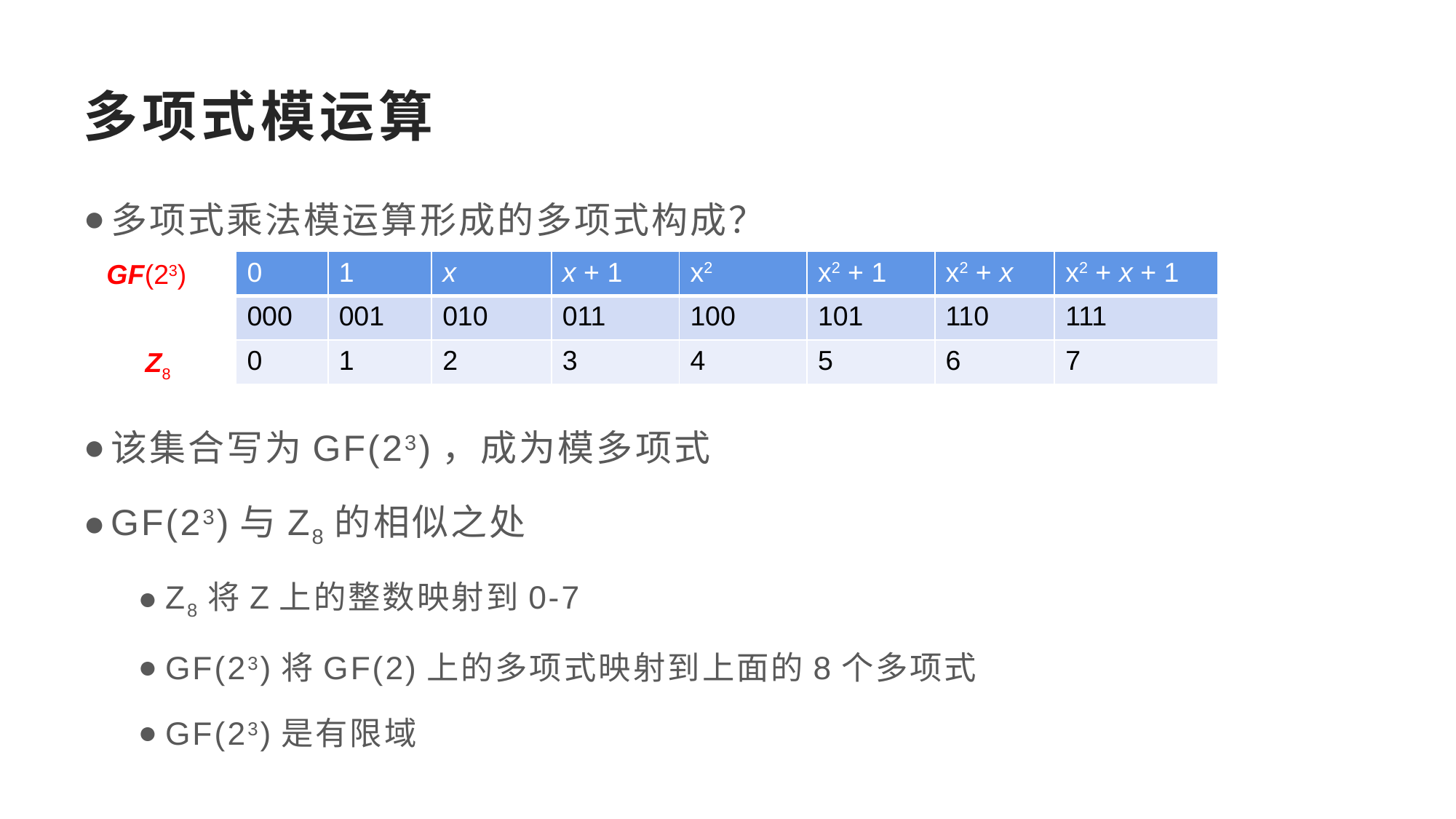

# 多项式模运算
多项式乘法模运算形成的多项式构成？

该集合写为GF(23)，成为模多项式
GF(23)与Z8的相似之处
Z8将Z上的整数映射到0-7
GF(23)将GF(2)上的多项式映射到上面的8个多项式
GF(23)是有限域
GF(23)
| 0 | 1 | x | x + 1 | x2 | x2 + 1 | x2 + x | x2 + x + 1 |
| --- | --- | --- | --- | --- | --- | --- | --- |
| 000 | 001 | 010 | 011 | 100 | 101 | 110 | 111 |
| 0 | 1 | 2 | 3 | 4 | 5 | 6 | 7 |
Z8